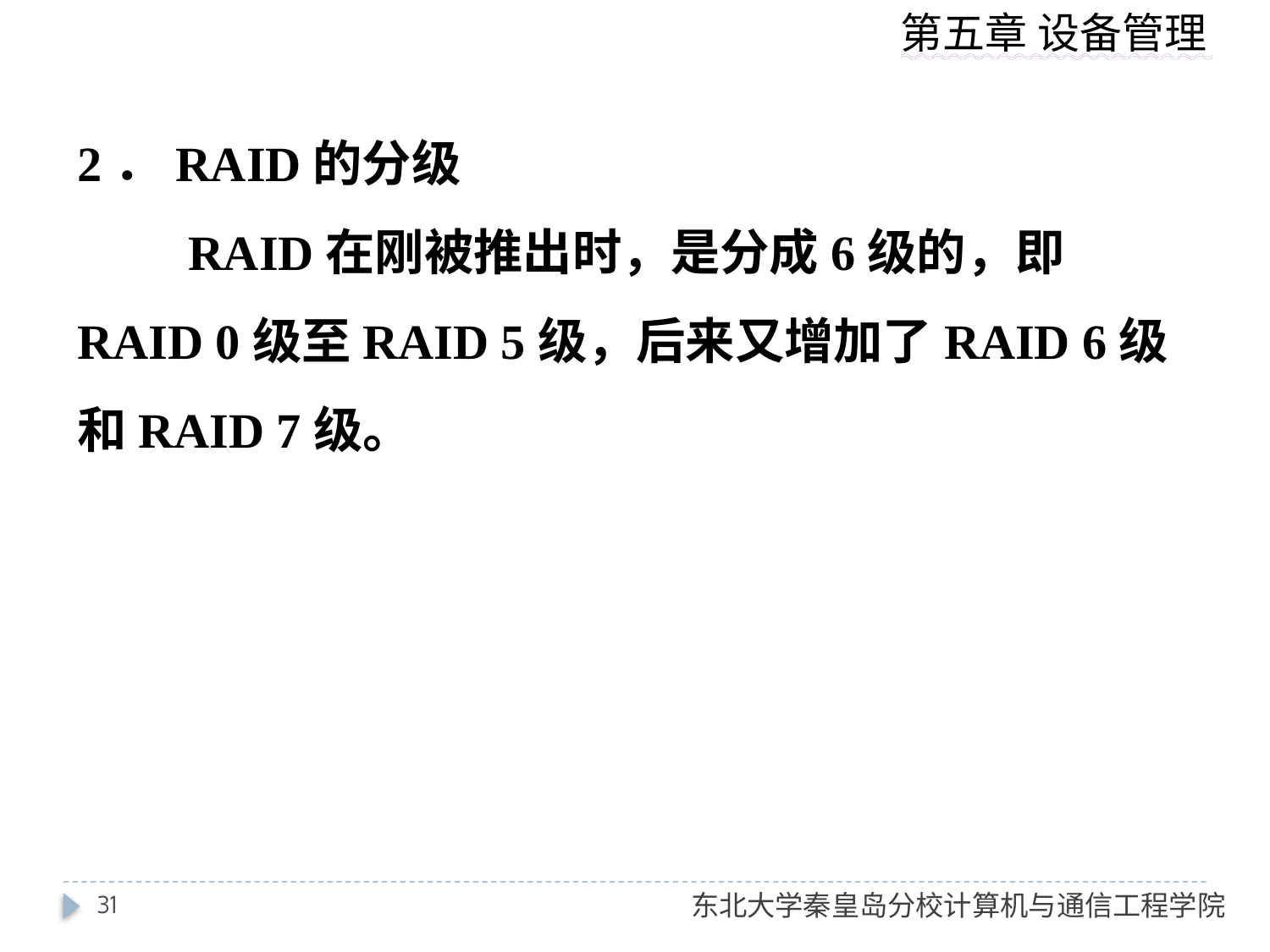

2．RAID的分级
　　RAID在刚被推出时，是分成6级的，即RAID 0级至RAID 5级，后来又增加了RAID 6级和RAID 7级。

31